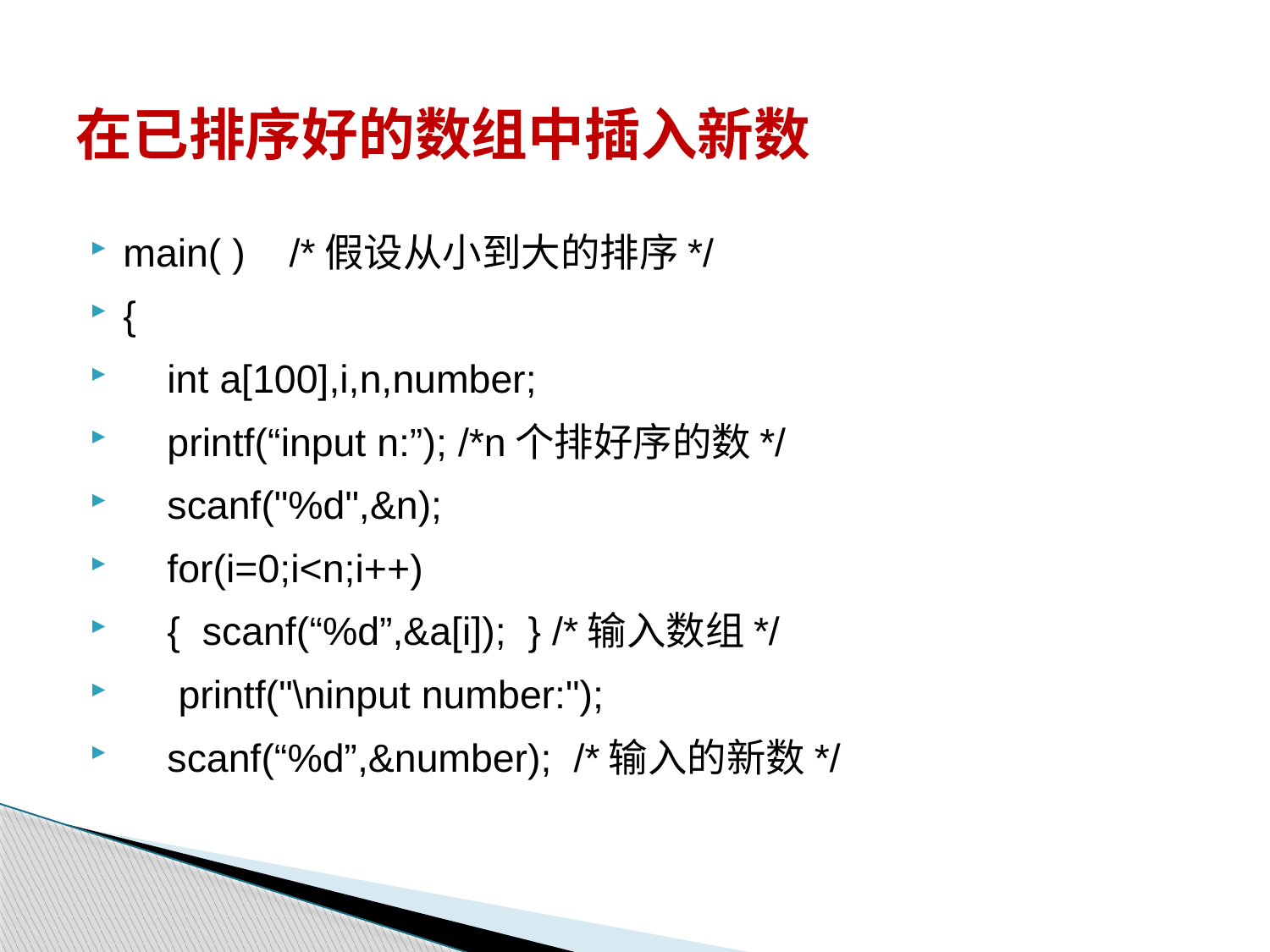

# 在已排序好的数组中插入新数
main( )    /*假设从小到大的排序*/
{
    int a[100],i,n,number;
    printf(“input n:”); /*n个排好序的数*/
    scanf("%d",&n);
    for(i=0;i<n;i++)
    {  scanf(“%d”,&a[i]);  } /*输入数组*/
     printf("\ninput number:");
    scanf(“%d”,&number);  /*输入的新数*/